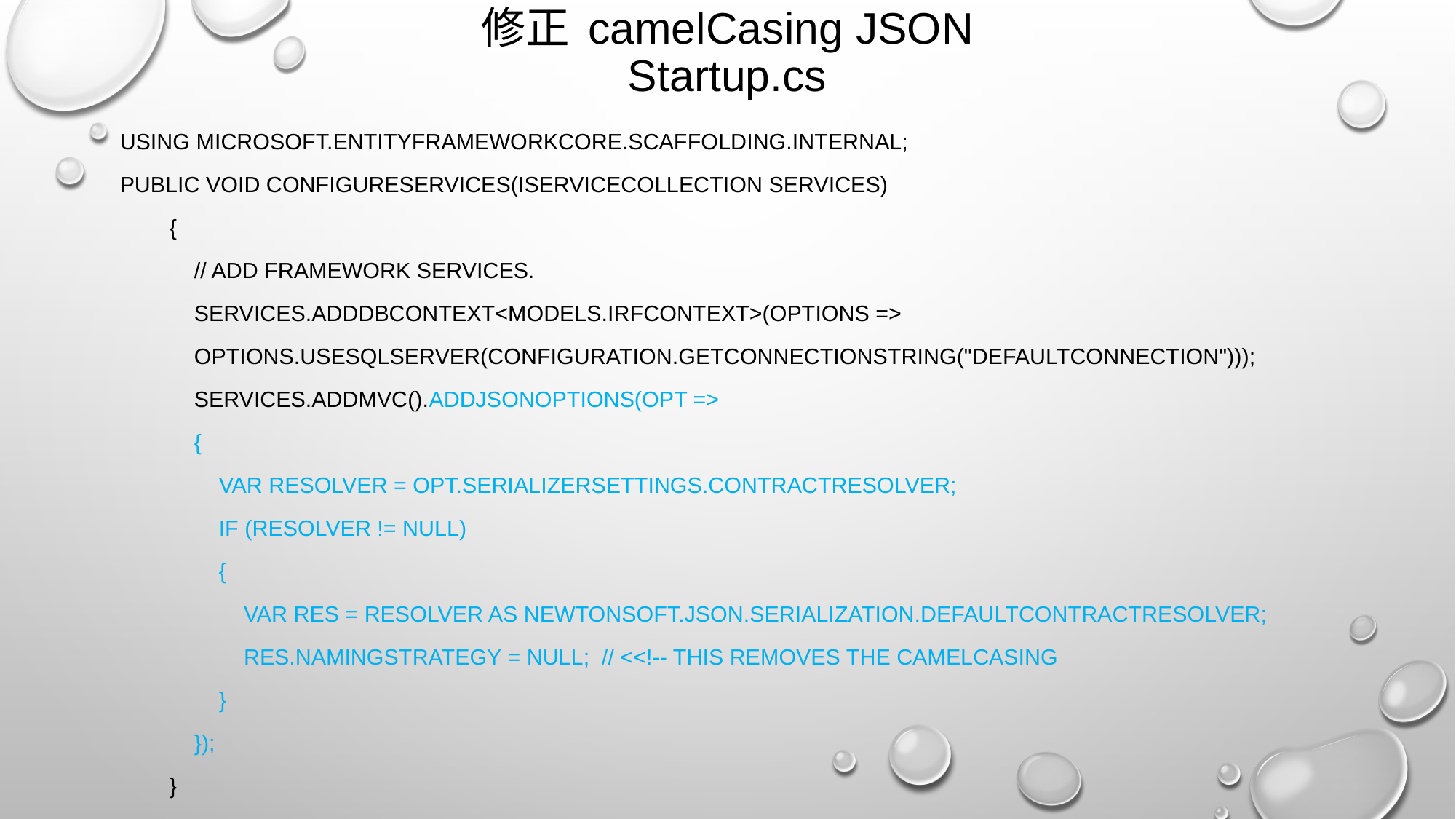

# 修正 camelCasing JSON Startup.cs
using Microsoft.EntityFrameworkCore.Scaffolding.Internal;
public void ConfigureServices(IServiceCollection services)
        {
            // Add framework services.
            services.AddDbContext<Models.IRFContext>(options =>
            options.UseSqlServer(Configuration.GetConnectionString("DefaultConnection")));
            services.AddMvc().AddJsonOptions(opt =>
            {
                var resolver = opt.SerializerSettings.ContractResolver;
                if (resolver != null)
                {
                    var res = resolver as Newtonsoft.Json.Serialization.DefaultContractResolver;
                    res.NamingStrategy = null;  // <<!-- this removes the camelcasing
                }
            });
        }